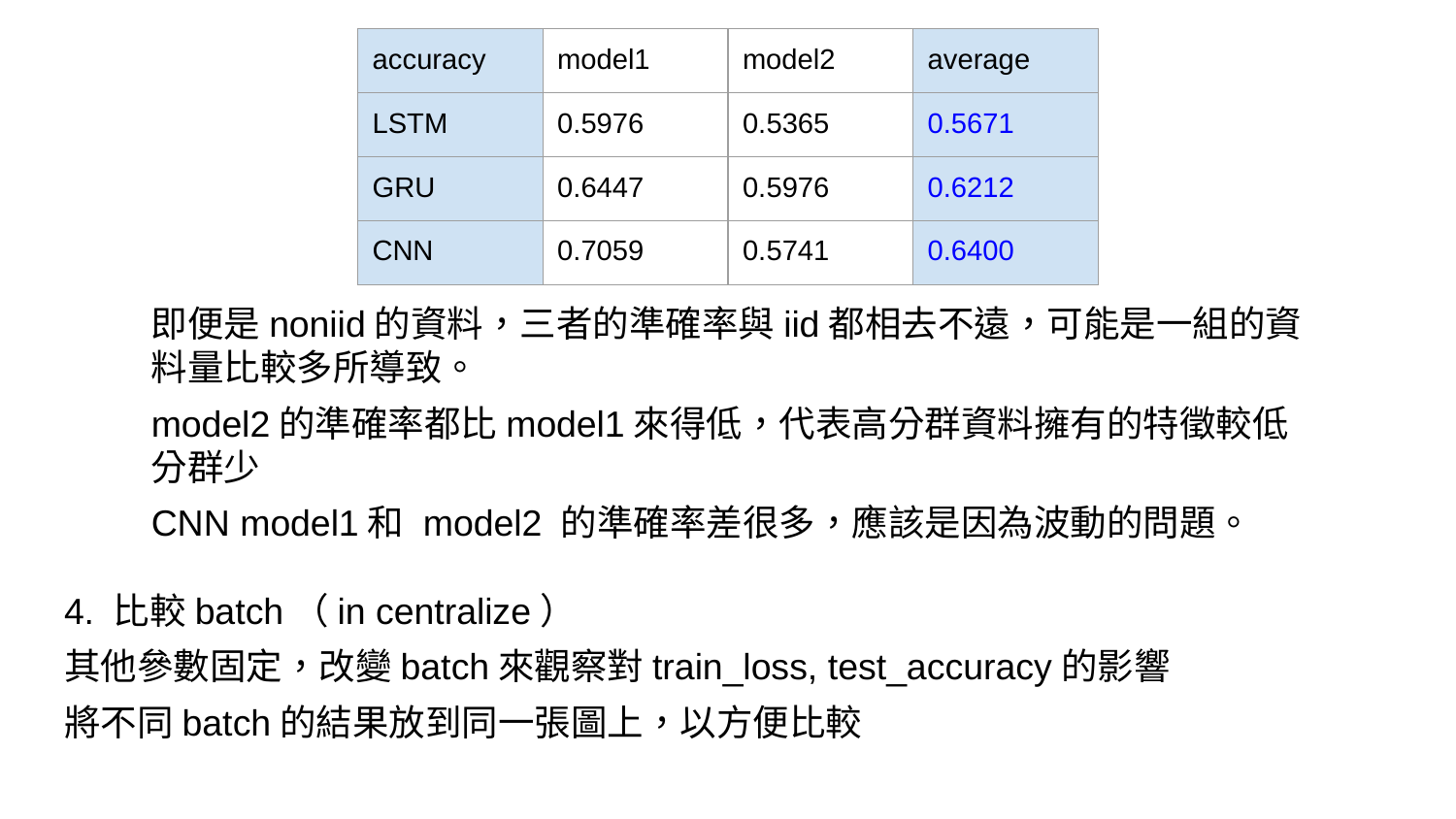

| accuracy | model1 | model2 | average |
| --- | --- | --- | --- |
| LSTM | 0.5976 | 0.5365 | 0.5671 |
| GRU | 0.6447 | 0.5976 | 0.6212 |
| CNN | 0.7059 | 0.5741 | 0.6400 |
即便是noniid的資料，三者的準確率與iid都相去不遠，可能是一組的資料量比較多所導致。
model2的準確率都比model1來得低，代表高分群資料擁有的特徵較低分群少
CNN model1和 model2 的準確率差很多，應該是因為波動的問題。
4. 比較batch（in centralize）
其他參數固定，改變batch來觀察對train_loss, test_accuracy的影響
將不同batch的結果放到同一張圖上，以方便比較